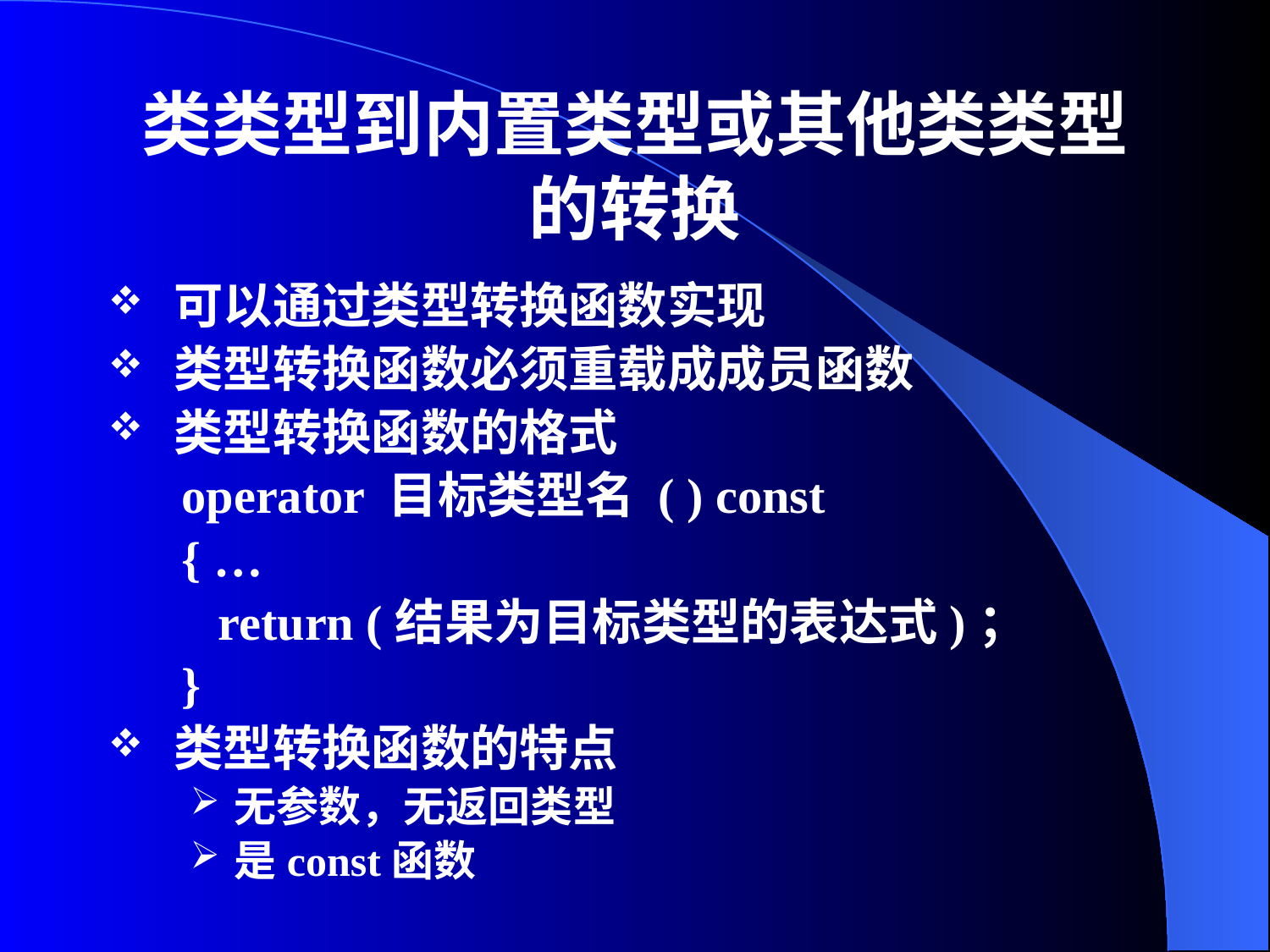

# 类类型到内置类型或其他类类型的转换
可以通过类型转换函数实现
类型转换函数必须重载成成员函数
类型转换函数的格式
      operator 目标类型名 ( ) const
      { …
         return (结果为目标类型的表达式)；
      }
类型转换函数的特点
无参数，无返回类型
是const函数